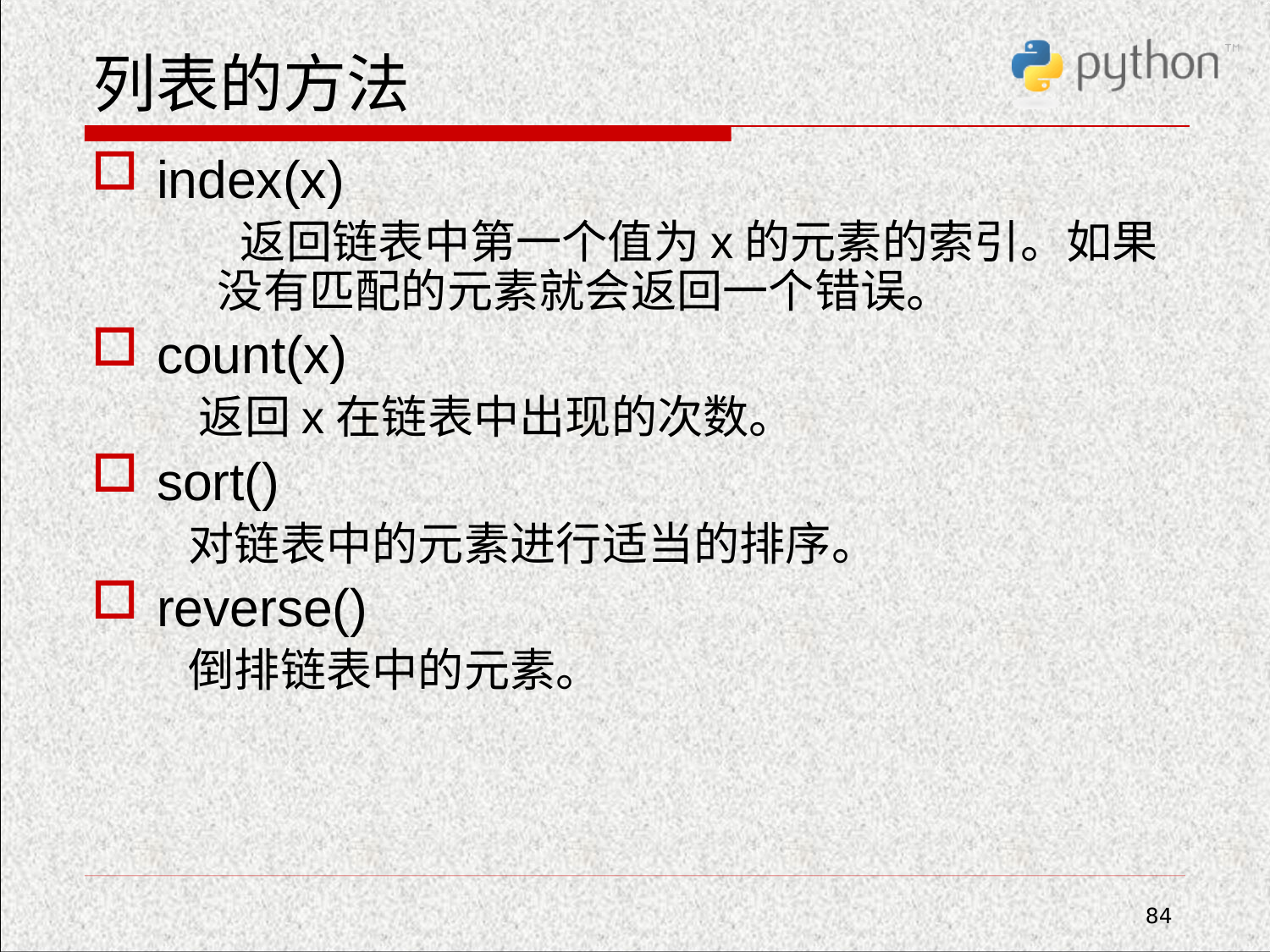

# 列表的方法
index(x)
       返回链表中第一个值为x的元素的索引。如果没有匹配的元素就会返回一个错误。
count(x)
   返回x在链表中出现的次数。
sort()
  对链表中的元素进行适当的排序。
reverse()
  倒排链表中的元素。

84